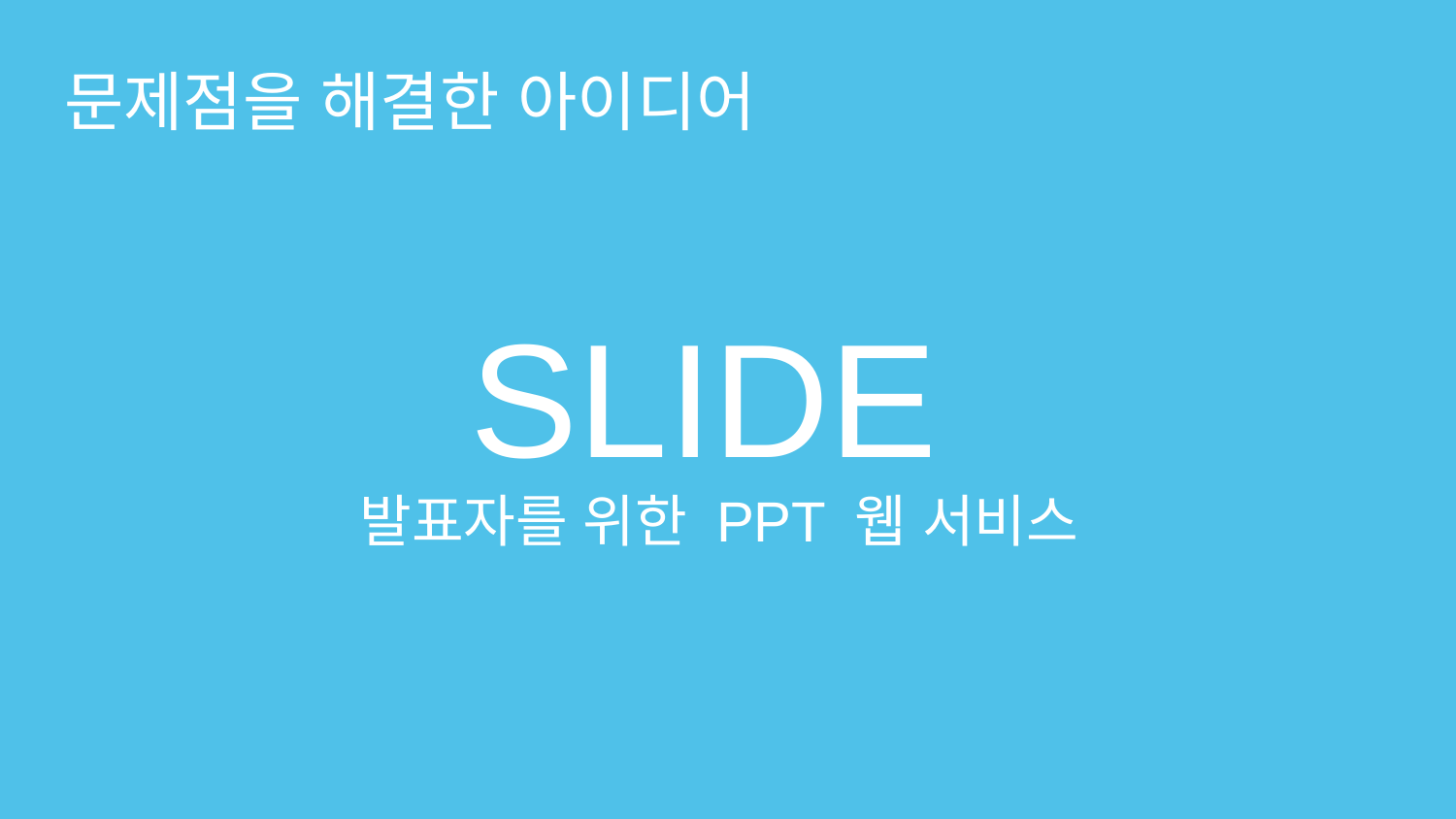

# 문제점을 해결한 아이디어
SLIDE
발표자를 위한 PPT 웹 서비스